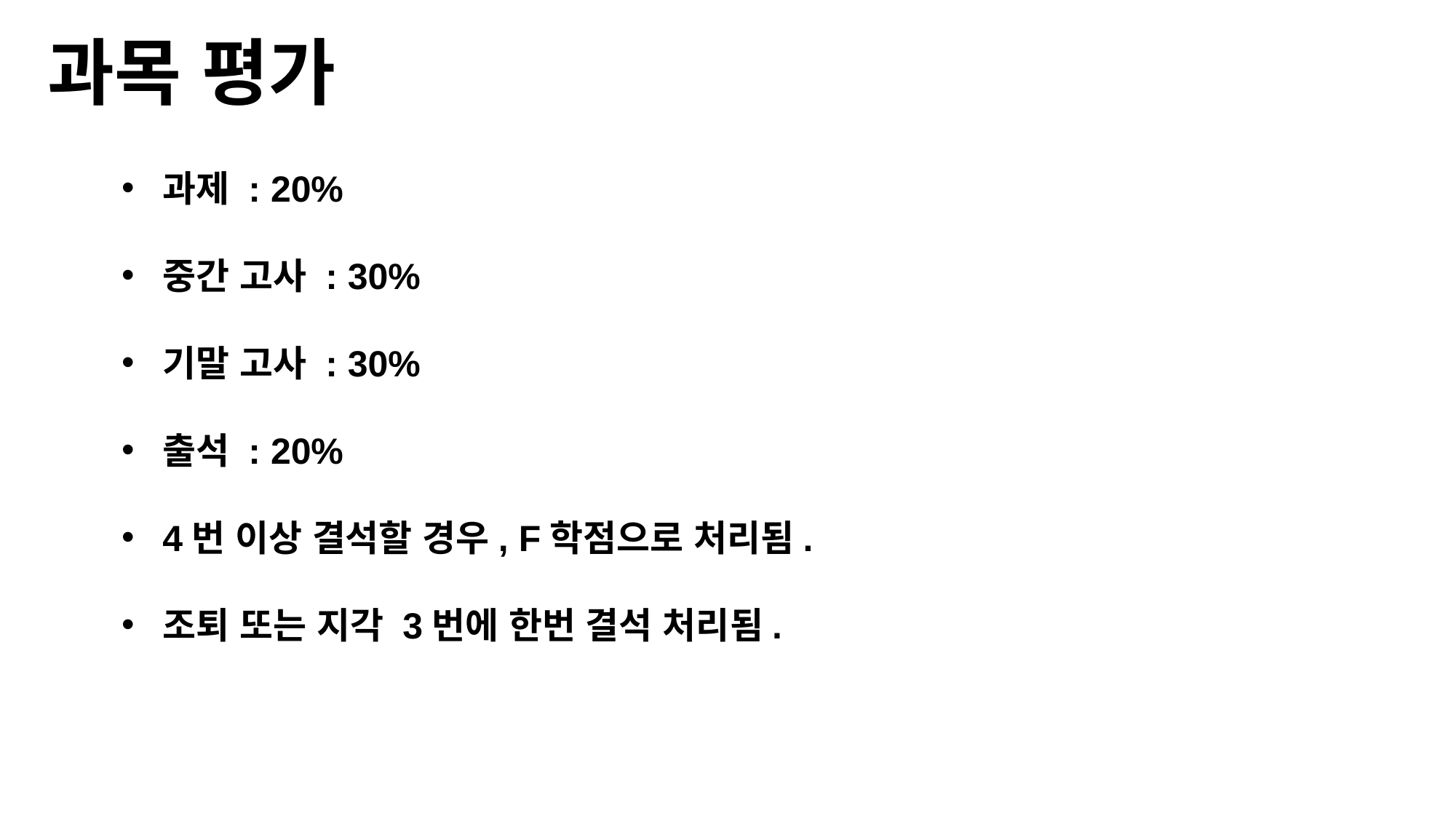

과목 평가

과제 : 20%

중간 고사 : 30%

기말 고사 : 30%

출석 : 20%

4번 이상 결석할 경우, F학점으로 처리됨.

조퇴 또는 지각 3번에 한번 결석 처리됨.